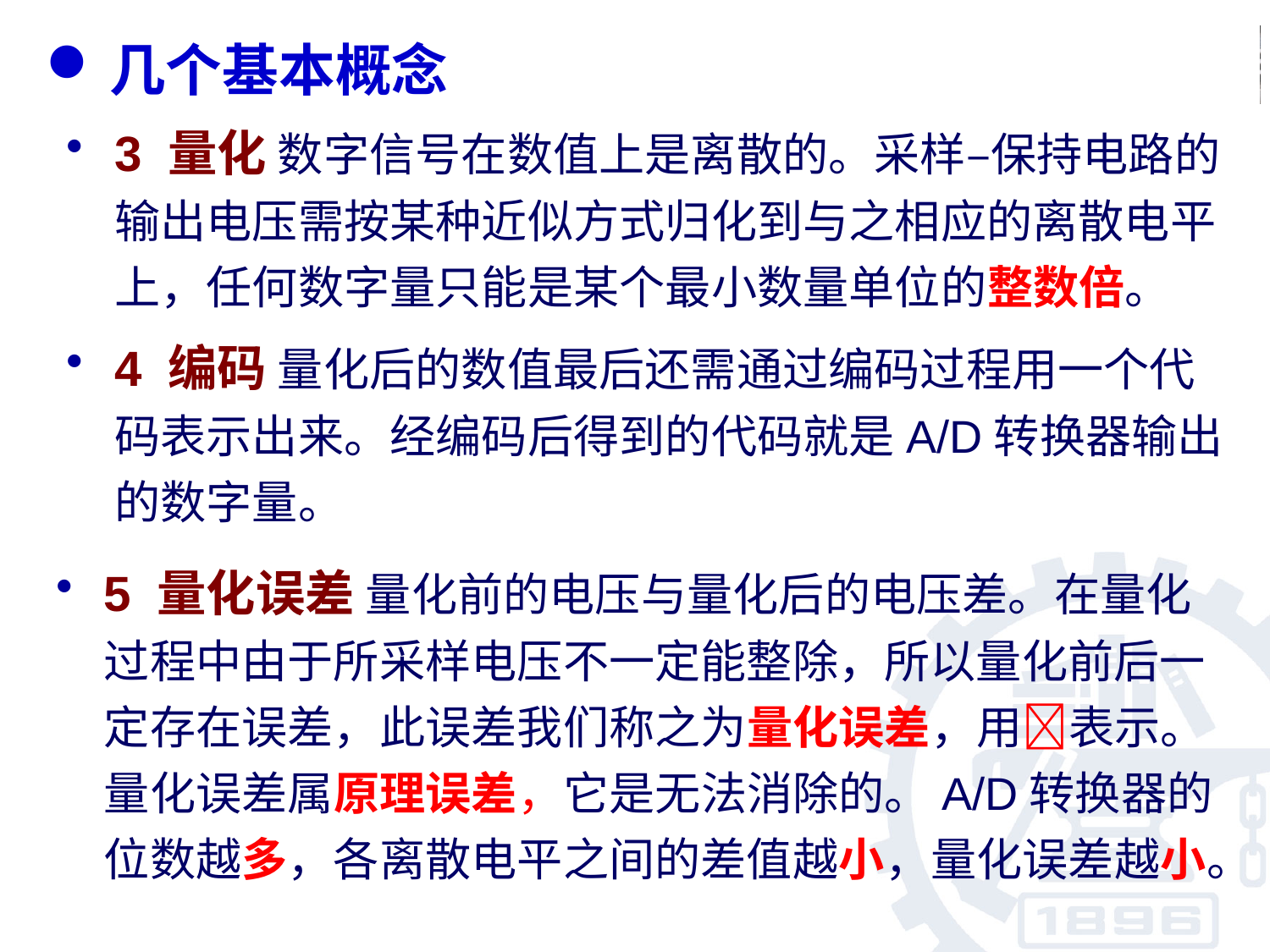

几个基本概念

3 量化 数字信号在数值上是离散的。采样–保持电路的输出电压需按某种近似方式归化到与之相应的离散电平上，任何数字量只能是某个最小数量单位的整数倍。

4 编码 量化后的数值最后还需通过编码过程用一个代码表示出来。经编码后得到的代码就是A/D转换器输出的数字量。
5 量化误差 量化前的电压与量化后的电压差。在量化过程中由于所采样电压不一定能整除，所以量化前后一定存在误差，此误差我们称之为量化误差，用ε表示。量化误差属原理误差，它是无法消除的。A/D转换器的位数越多，各离散电平之间的差值越小，量化误差越小。